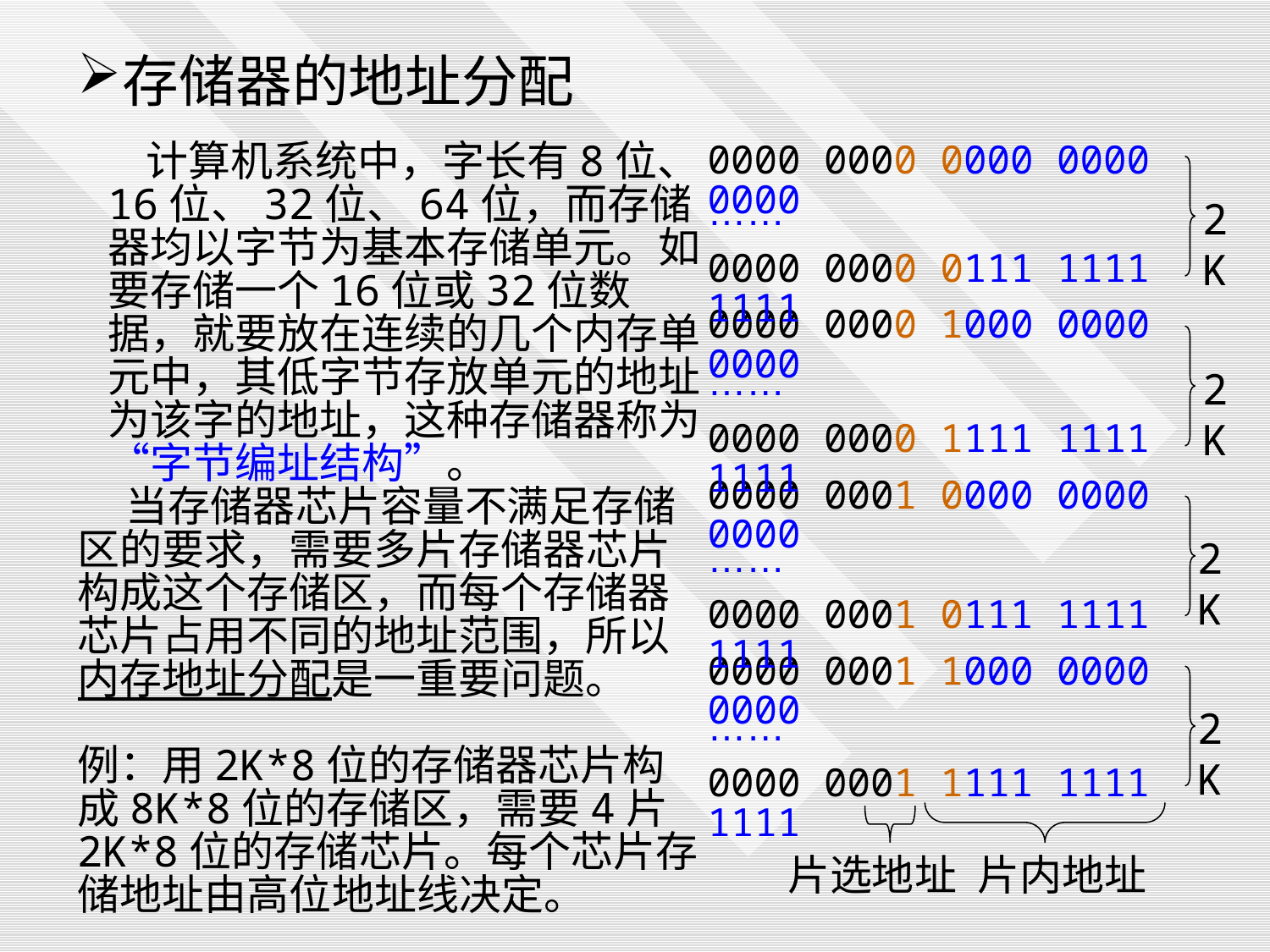

存储器的地址分配
    计算机系统中，字长有8位、16位、32位、64位，而存储器均以字节为基本存储单元。如要存储一个16位或32位数据，就要放在连续的几个内存单元中，其低字节存放单元的地址为该字的地址，这种存储器称为“字节编址结构”。
    当存储器芯片容量不满足存储区的要求，需要多片存储器芯片构成这个存储区，而每个存储器芯片占用不同的地址范围，所以内存地址分配是一重要问题。
例：用2K*8位的存储器芯片构成8K*8位的存储区，需要4片2K*8位的存储芯片。每个芯片存储地址由高位地址线决定。
0000 0000 0000 0000 0000

……

0000 0000 0111 1111 1111
0000 0000 1000 0000 0000

……

0000 0000 1111 1111 1111
0000 0001 0000 0000 0000

……

0000 0001 0111 1111 1111
0000 0001 1000 0000 0000

……

0000 0001 1111 1111 1111

2K

2K

片选地址
片内地址
2K
2K